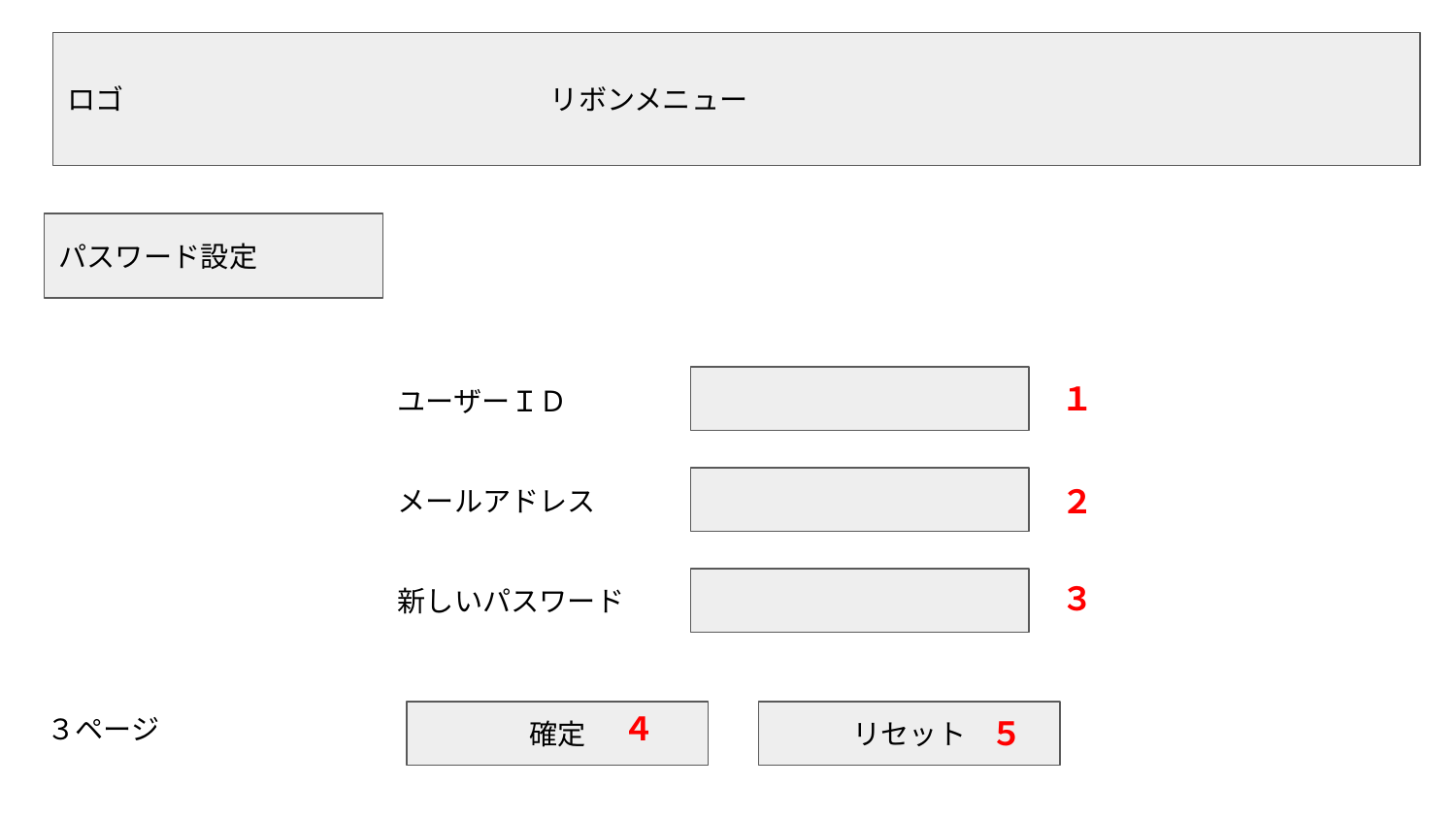

ロゴ　　　　　　　　　　　　　　　リボンメニュー
パスワード設定
１

ユーザーＩＤ
２

メールアドレス

３
新しいパスワード

４
３ページ
５
確定
リセット